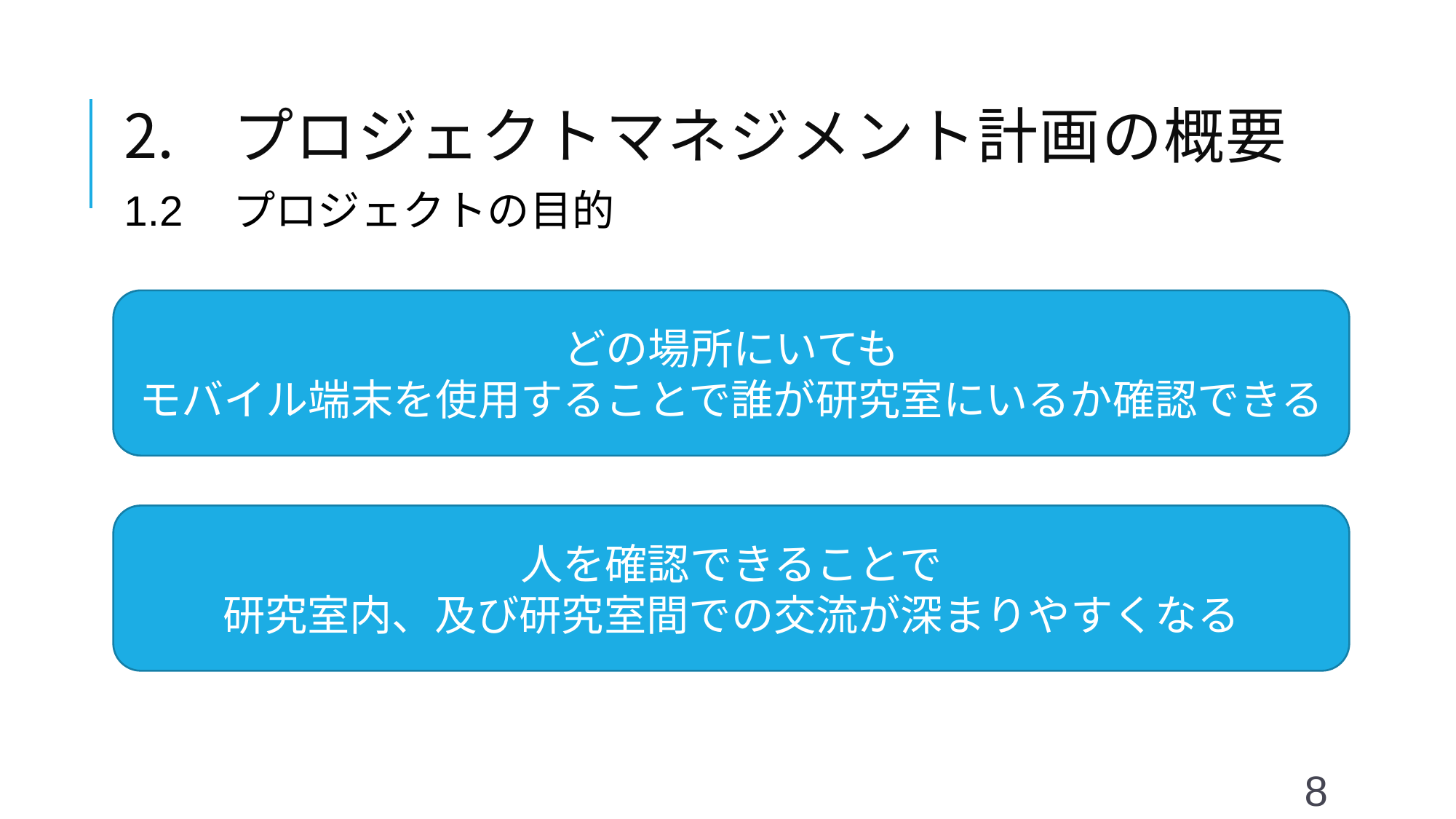

プロジェクトマネジメント計画の概要
1.2	プロジェクトの目的
どの場所にいても
モバイル端末を使用することで誰が研究室にいるか確認できる
人を確認できることで
研究室内、及び研究室間での交流が深まりやすくなる
8